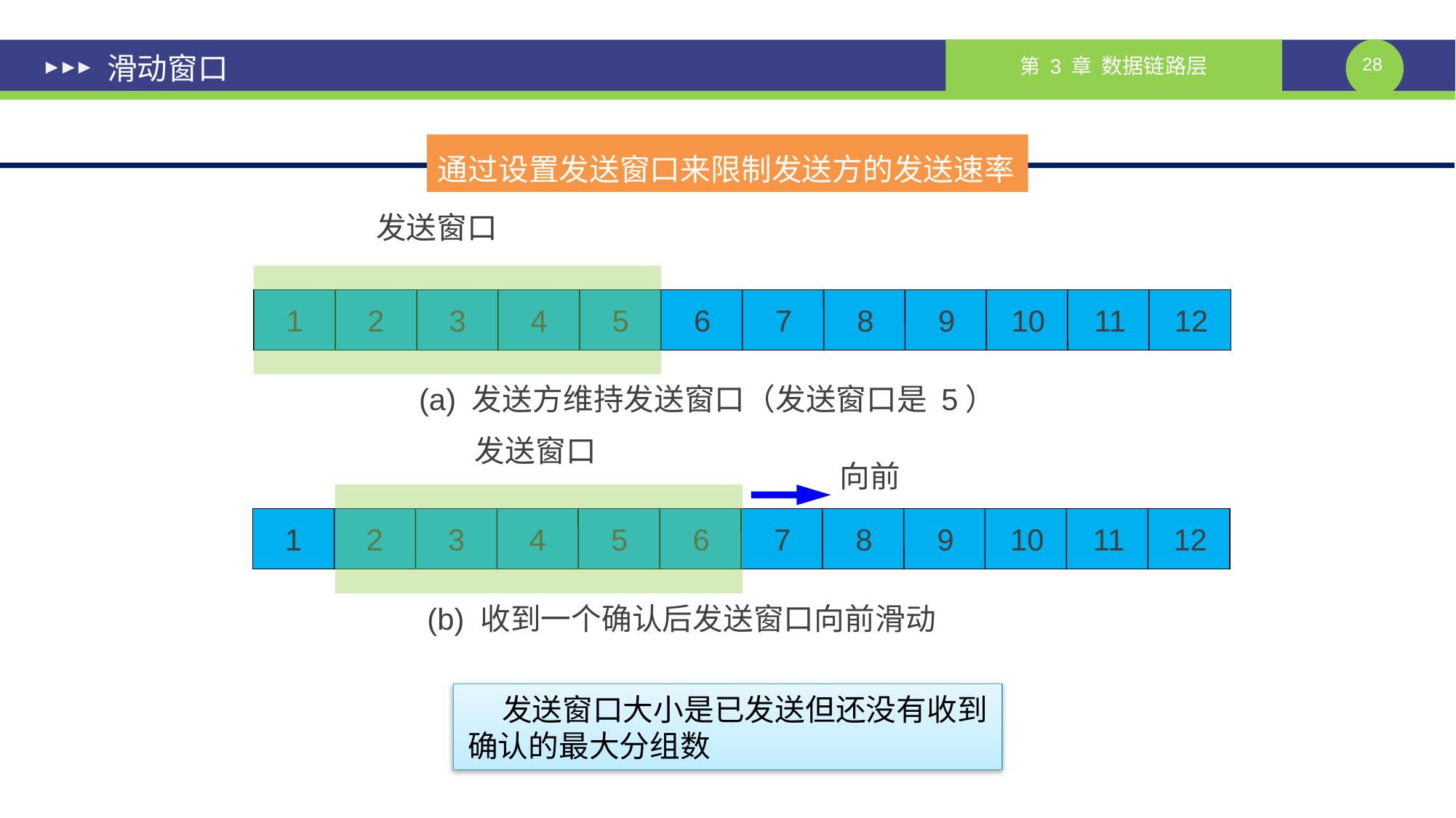

# 滑动窗口
通过设置发送窗口来限制发送方的发送速率

发送窗口

1

2

3

4

5

6

7

8

9

10

11

12
(a) 发送方维持发送窗口（发送窗口是 5）
发送窗口
向前

1
2

3

4

5

6

7

8

9

10

11

12
(b) 收到一个确认后发送窗口向前滑动
    发送窗口大小是已发送但还没有收到确认的最大分组数
课件制作人：谢钧 谢希仁